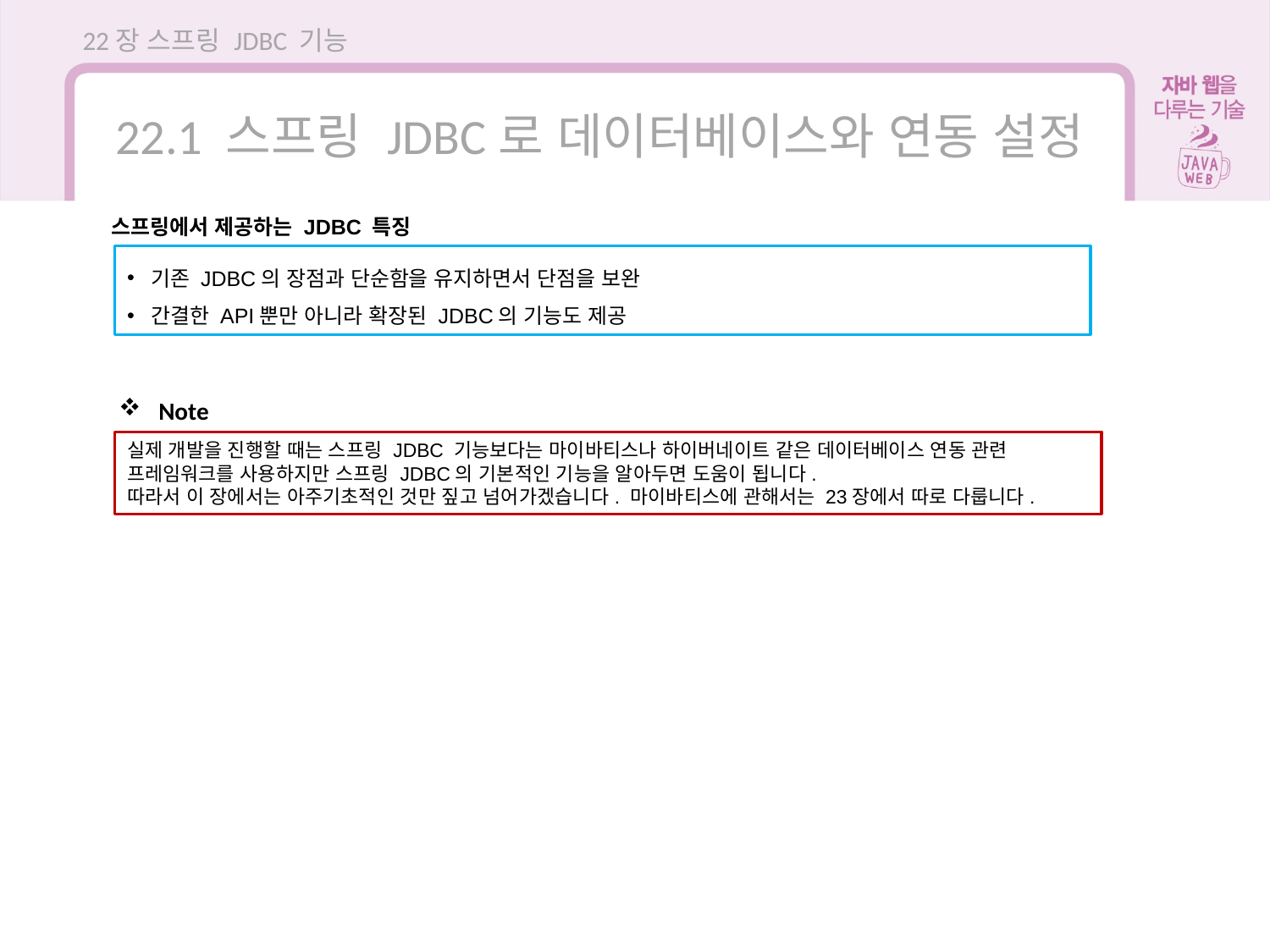

22장 스프링 JDBC 기능
22.1 스프링 JDBC로 데이터베이스와 연동 설정
스프링에서 제공하는 JDBC 특징
기존 JDBC의 장점과 단순함을 유지하면서 단점을 보완
간결한 API뿐만 아니라 확장된 JDBC의 기능도 제공
Note
실제 개발을 진행할 때는 스프링 JDBC 기능보다는 마이바티스나 하이버네이트 같은 데이터베이스 연동 관련 프레임워크를 사용하지만 스프링 JDBC의 기본적인 기능을 알아두면 도움이 됩니다.
따라서 이 장에서는 아주기초적인 것만 짚고 넘어가겠습니다. 마이바티스에 관해서는 23장에서 따로 다룹니다.